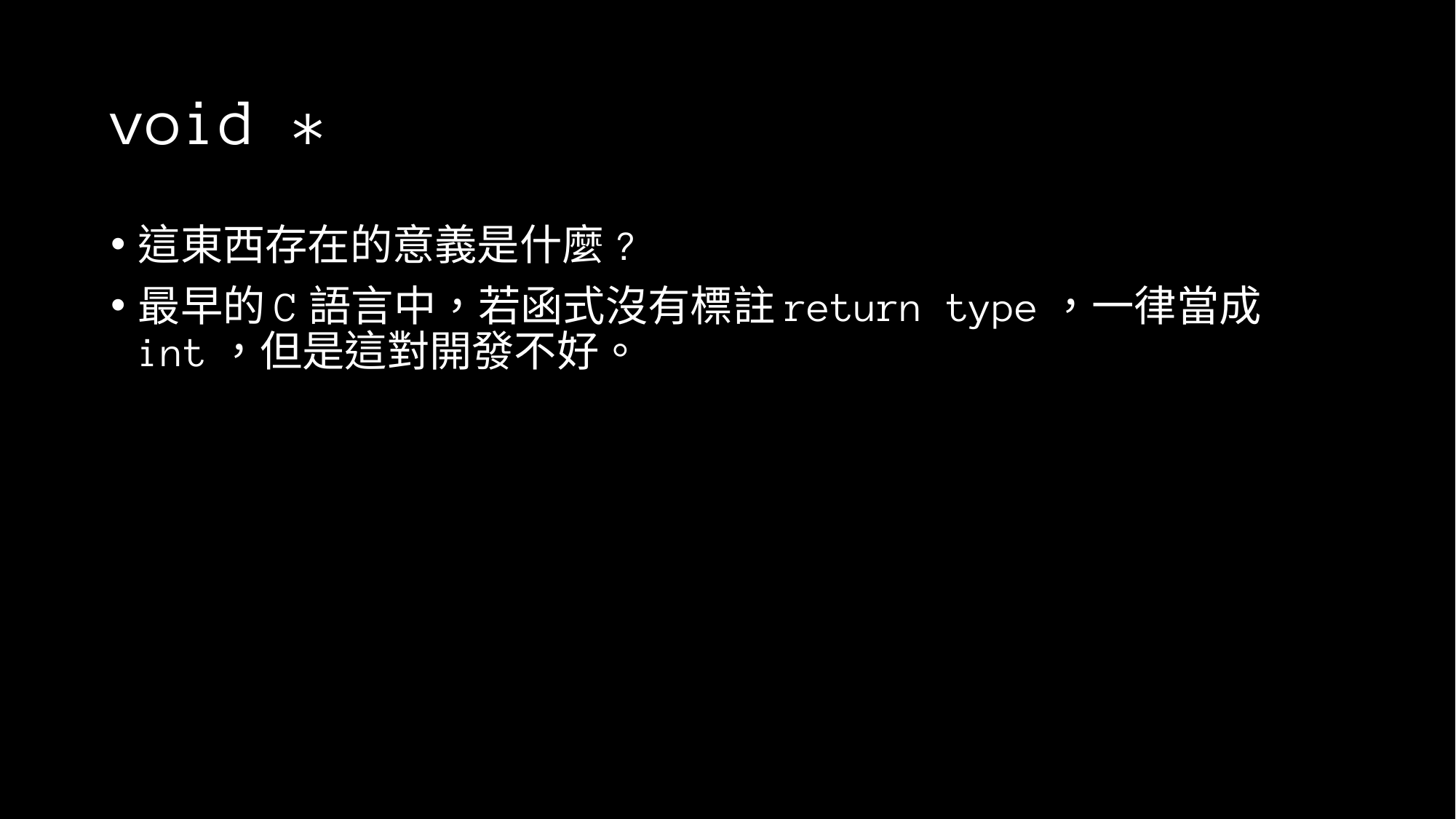

# void *
這東西存在的意義是什麼?
最早的C語言中，若函式沒有標註return type，一律當成int，但是這對開發不好。